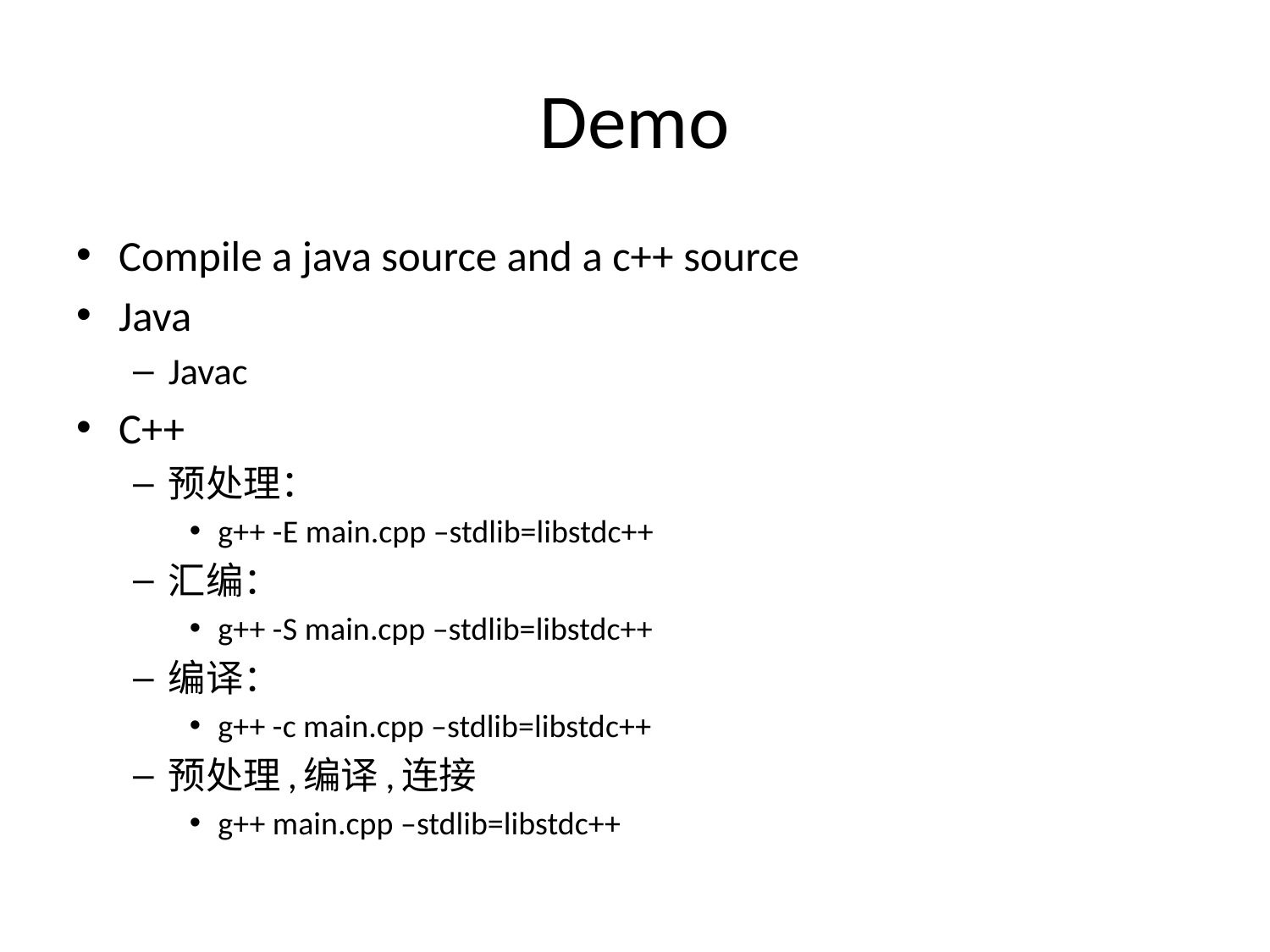

# Demo
Compile a java source and a c++ source
Java
Javac
C++
预处理：
g++ -E main.cpp –stdlib=libstdc++
汇编：
g++ -S main.cpp –stdlib=libstdc++
编译：
g++ -c main.cpp –stdlib=libstdc++
预处理,编译,连接
g++ main.cpp –stdlib=libstdc++